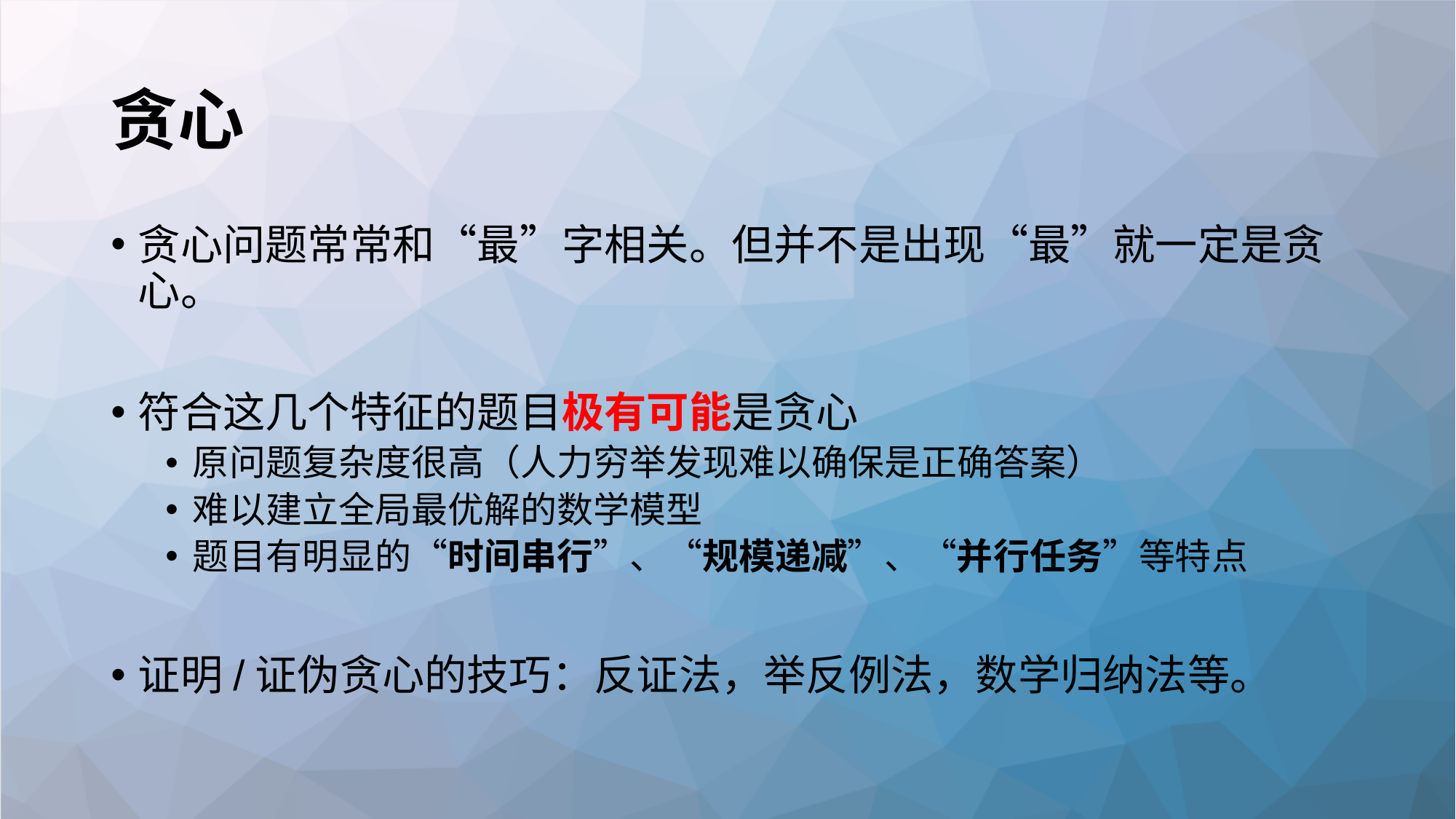

# 贪心
贪心问题常常和“最”字相关。但并不是出现“最”就一定是贪心。

符合这几个特征的题目极有可能是贪心
原问题复杂度很高（人力穷举发现难以确保是正确答案）
难以建立全局最优解的数学模型
题目有明显的“时间串行”、“规模递减”、“并行任务”等特点

证明/证伪贪心的技巧：反证法，举反例法，数学归纳法等。